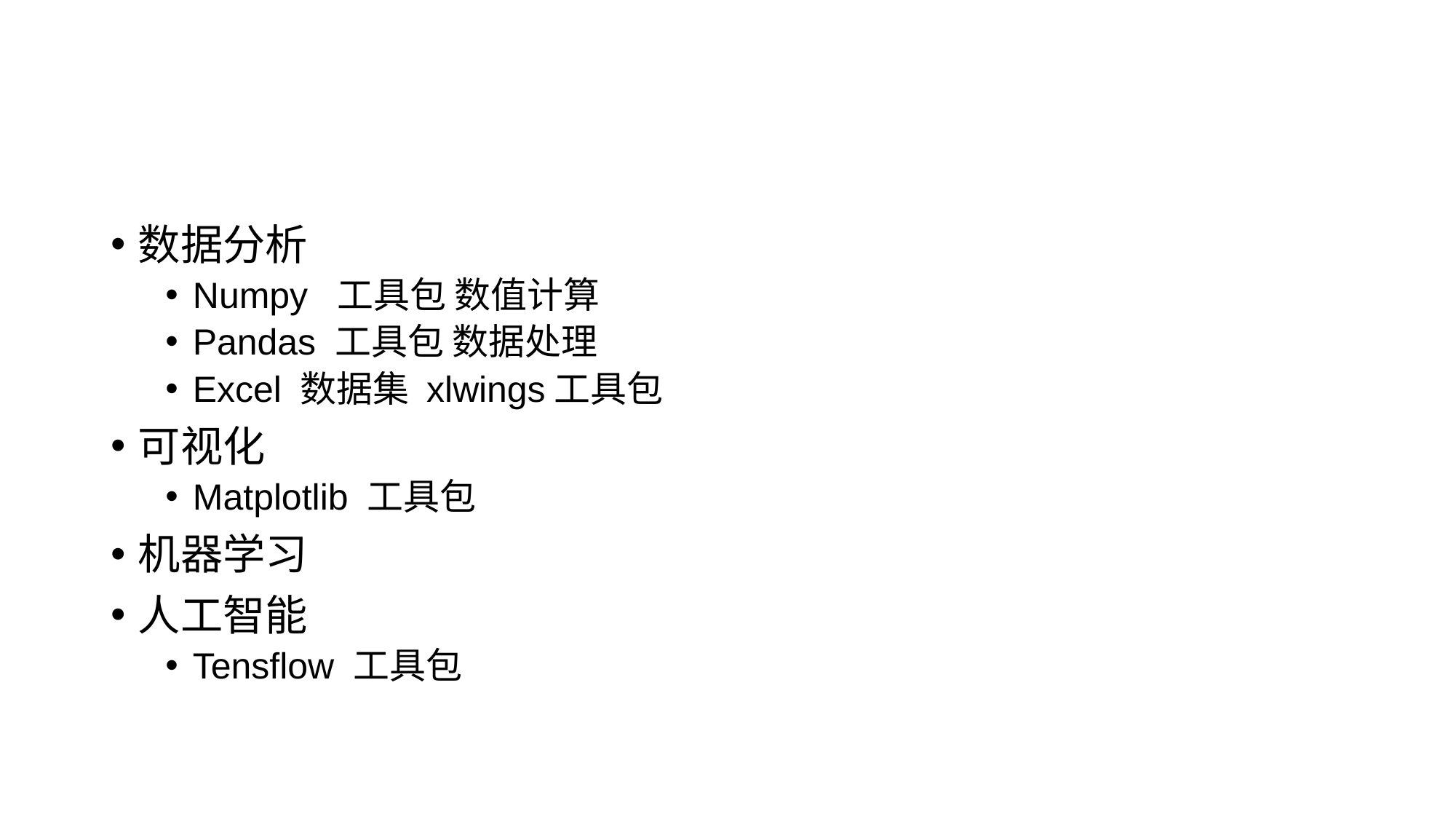

#
数据分析
Numpy  工具包 数值计算
Pandas 工具包 数据处理
Excel 数据集 xlwings工具包
可视化
Matplotlib 工具包
机器学习
人工智能
Tensflow 工具包